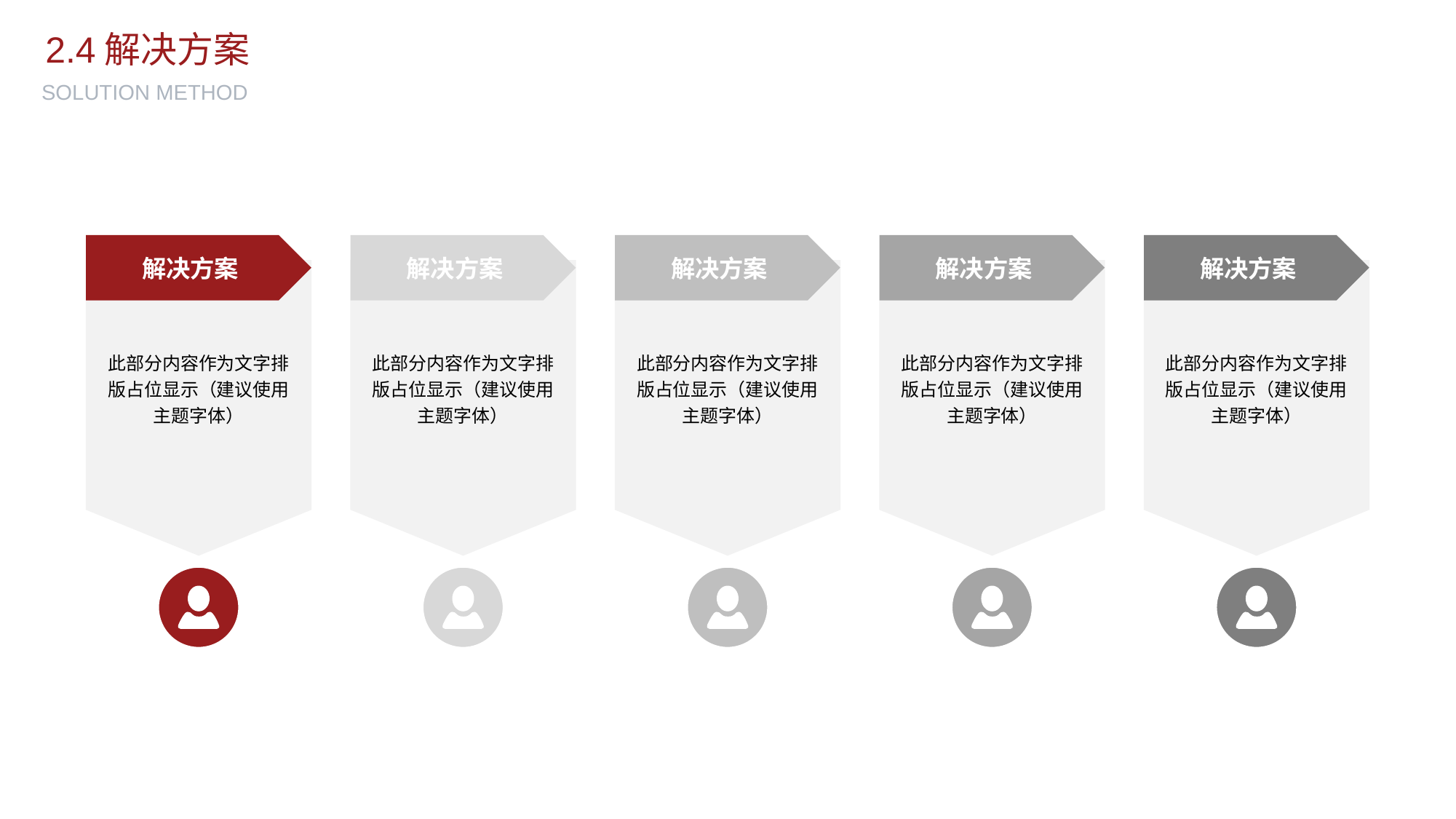

2.4解决方案

SOLUTION METHOD
解决方案
解决方案
解决方案
解决方案
解决方案

此部分内容作为文字排版占位显示（建议使用主题字体）
此部分内容作为文字排版占位显示（建议使用主题字体）
此部分内容作为文字排版占位显示（建议使用主题字体）
此部分内容作为文字排版占位显示（建议使用主题字体）
此部分内容作为文字排版占位显示（建议使用主题字体）